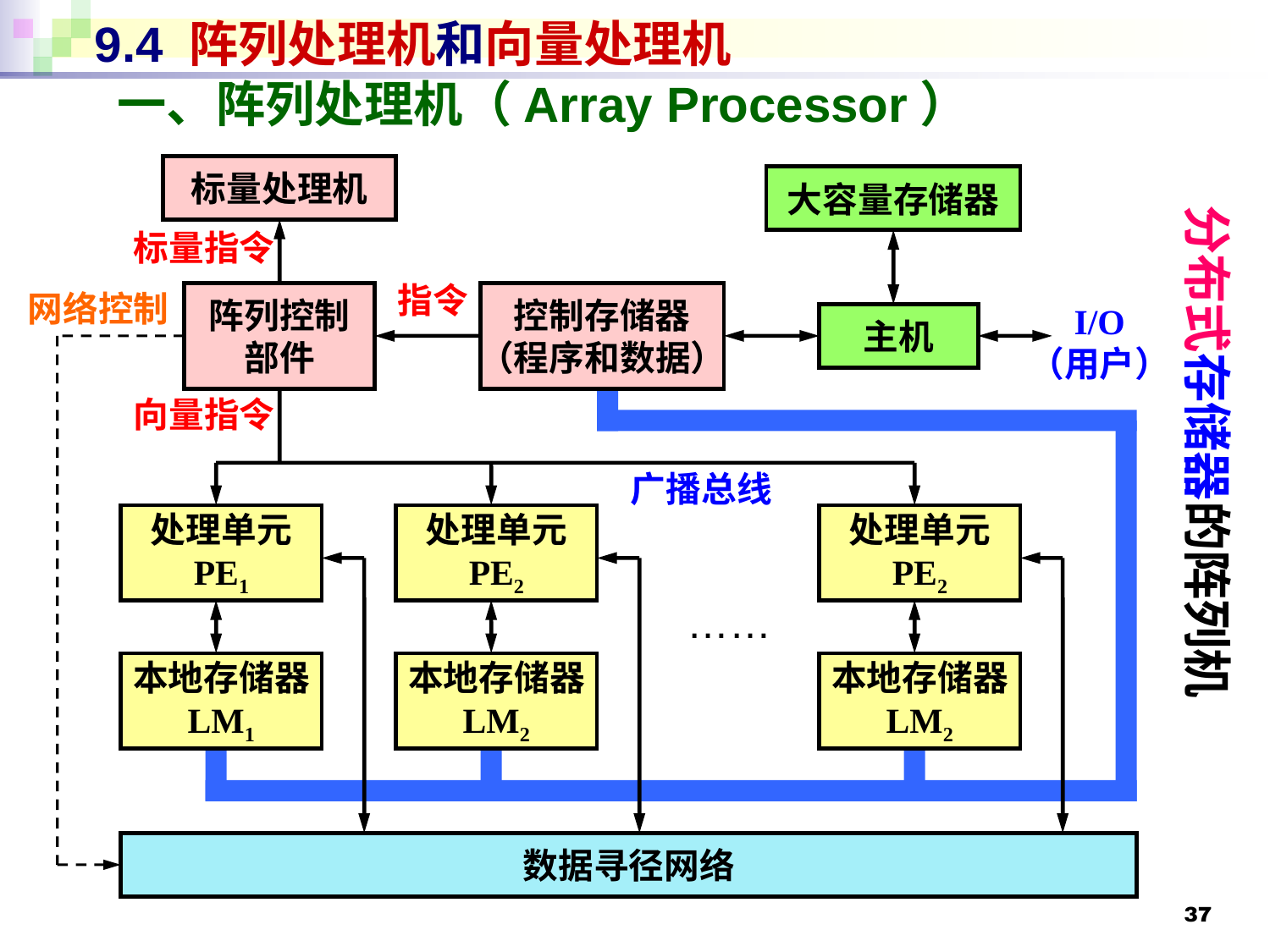

# 9.4 阵列处理机和向量处理机
一、阵列处理机（Array Processor）
标量处理机
分布式存储器的阵列机
大容量存储器
标量指令

指令
网络控制
阵列控制
部件
控制存储器
（程序和数据）
I/O
（用户）
主机

向量指令

广播总线

处理单元
PE1
处理单元
PE2
处理单元
PE2

……

本地存储器
LM1
本地存储器
LM2
本地存储器
LM2

数据寻径网络

37